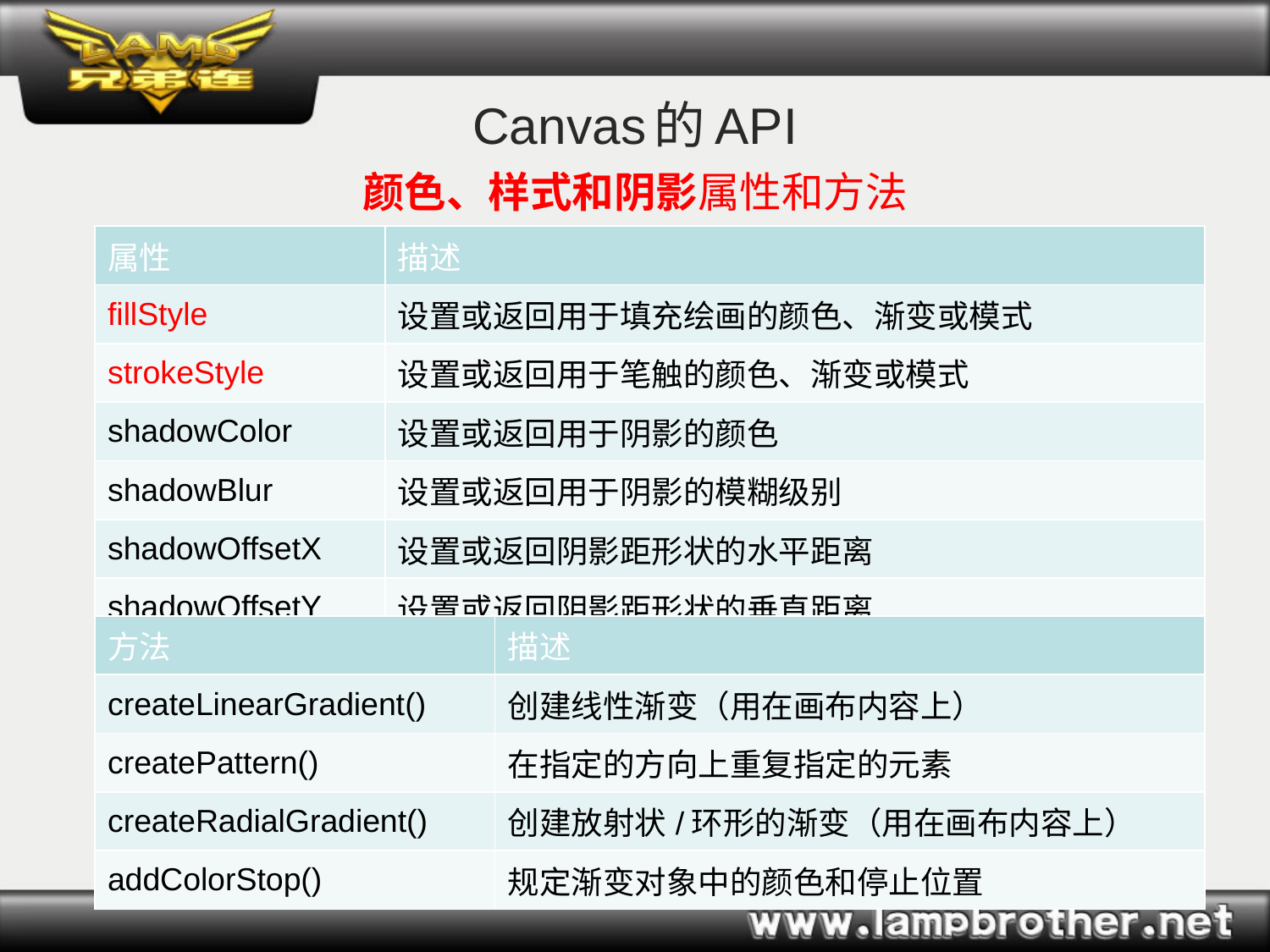

# Canvas的API 颜色、样式和阴影属性和方法
| 属性 | 描述 |
| --- | --- |
| fillStyle | 设置或返回用于填充绘画的颜色、渐变或模式 |
| strokeStyle | 设置或返回用于笔触的颜色、渐变或模式 |
| shadowColor | 设置或返回用于阴影的颜色 |
| shadowBlur | 设置或返回用于阴影的模糊级别 |
| shadowOffsetX | 设置或返回阴影距形状的水平距离 |
| shadowOffsetY | 设置或返回阴影距形状的垂直距离 |
| 方法 | 描述 |
| --- | --- |
| createLinearGradient() | 创建线性渐变（用在画布内容上） |
| createPattern() | 在指定的方向上重复指定的元素 |
| createRadialGradient() | 创建放射状/环形的渐变（用在画布内容上） |
| addColorStop() | 规定渐变对象中的颜色和停止位置 |